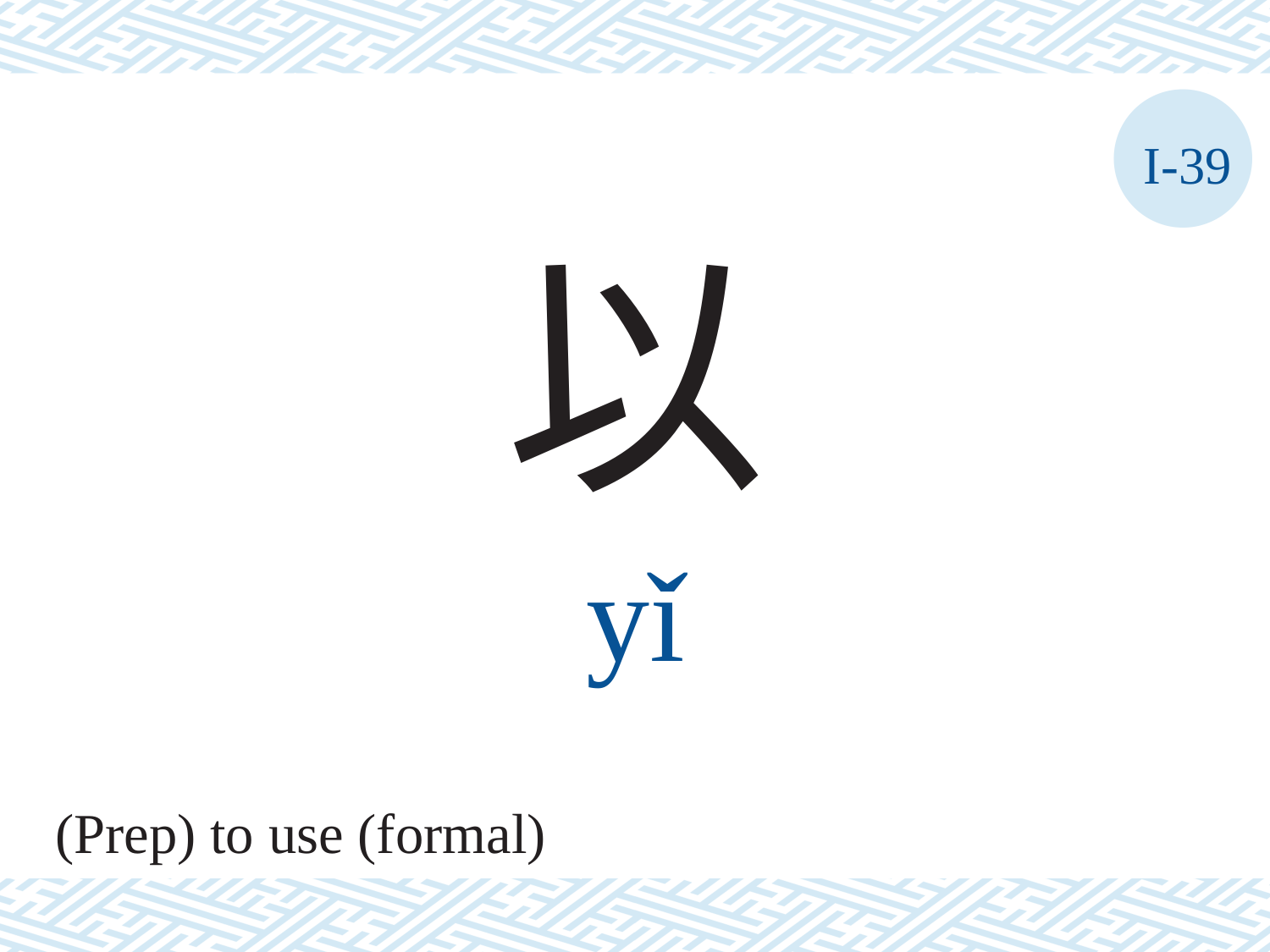

I-39
以
yǐ
(Prep) to use (formal)